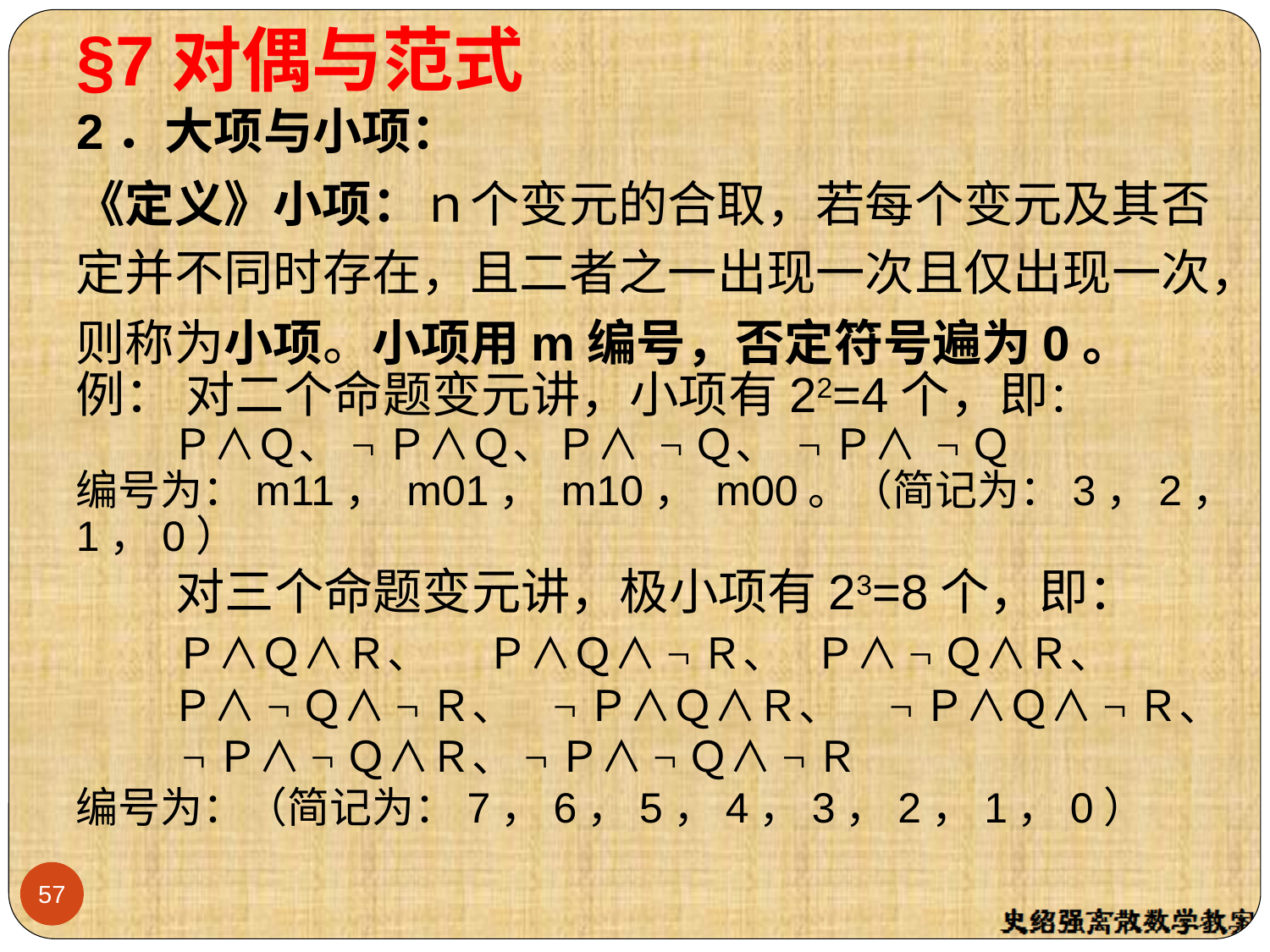

§7对偶与范式
2．大项与小项：

《定义》小项：ｎ个变元的合取，若每个变元及其否
定并不同时存在，且二者之一出现一次且仅出现一次，
则称为小项。小项用m编号，否定符号遍为0。
例： 对二个命题变元讲，小项有22=4个，即：
         Ｐ∧Ｑ、¬Ｐ∧Ｑ、Ｐ∧ ¬Ｑ、 ¬Ｐ∧ ¬Ｑ
编号为：m11， m01， m10， m00。（简记为：3，2，1，0）
        对三个命题变元讲，极小项有23=8个，即：
        Ｐ∧Ｑ∧Ｒ、      Ｐ∧Ｑ∧¬Ｒ、   Ｐ∧¬Ｑ∧Ｒ、
         Ｐ∧¬Ｑ∧¬Ｒ、   ¬Ｐ∧Ｑ∧Ｒ、    ¬Ｐ∧Ｑ∧¬Ｒ、
          ¬Ｐ∧¬Ｑ∧Ｒ、¬Ｐ∧¬Ｑ∧¬Ｒ
编号为：（简记为：7，6，5，4，3，2，1，0）

57